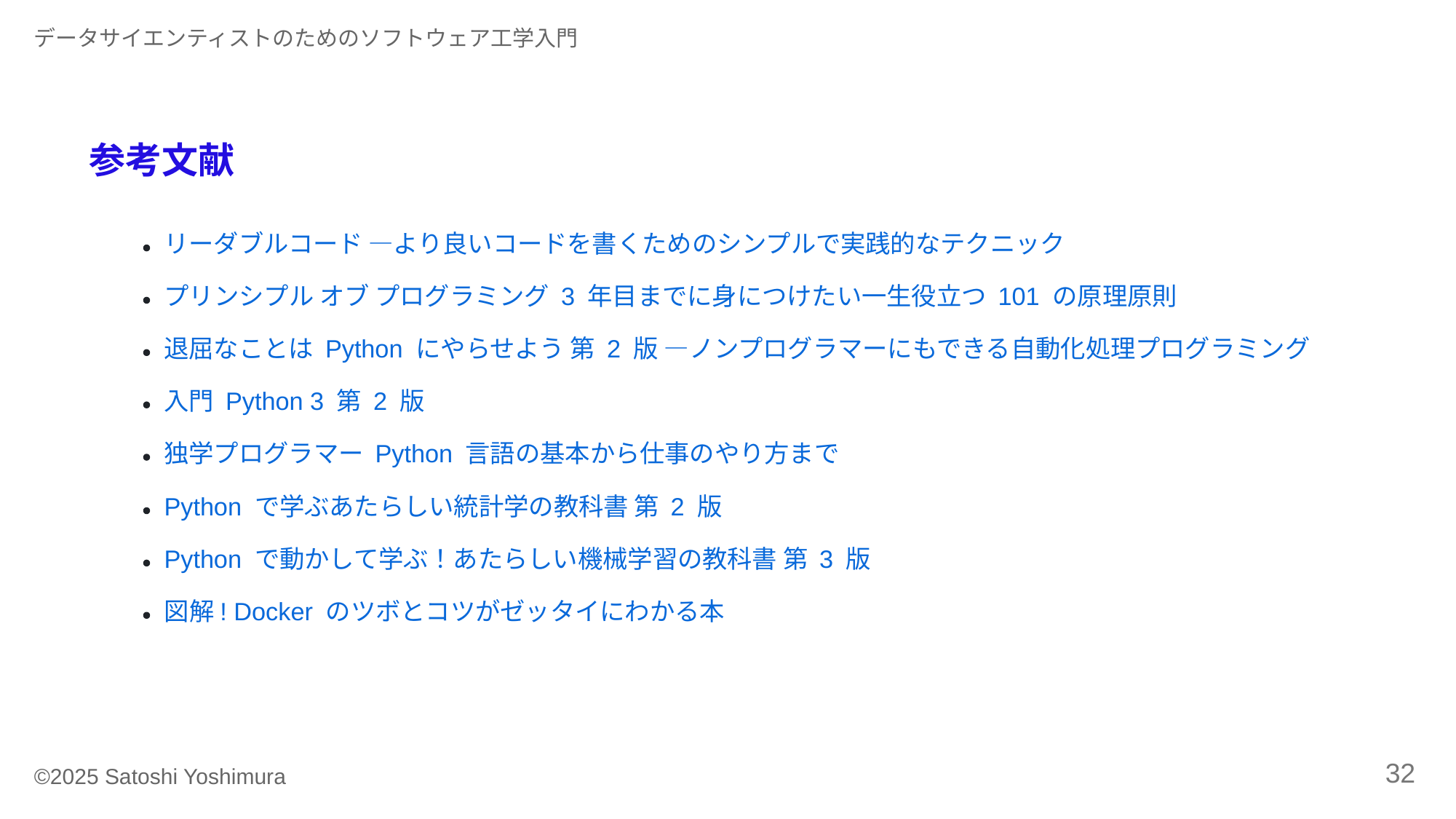

データサイエンティストのためのソフトウェア⼯学⼊⾨
参考⽂献
リーダブルコード ―より良いコードを書くためのシンプルで実践的なテクニック

プリンシプル オブ プログラミング 3 年⽬までに⾝につけたい⼀⽣役⽴つ 101 の原理原則

退屈なことは Python にやらせよう 第 2 版 ―ノンプログラマーにもできる⾃動化処理プログラミング

⼊⾨ Python 3 第 2 版

独学プログラマー Python ⾔語の基本から仕事のやり⽅まで

Python で学ぶあたらしい統計学の教科書 第 2 版

Python で動かして学ぶ！あたらしい機械学習の教科書 第 3 版

図解! Docker のツボとコツがゼッタイにわかる本

32
©2025 Satoshi Yoshimura